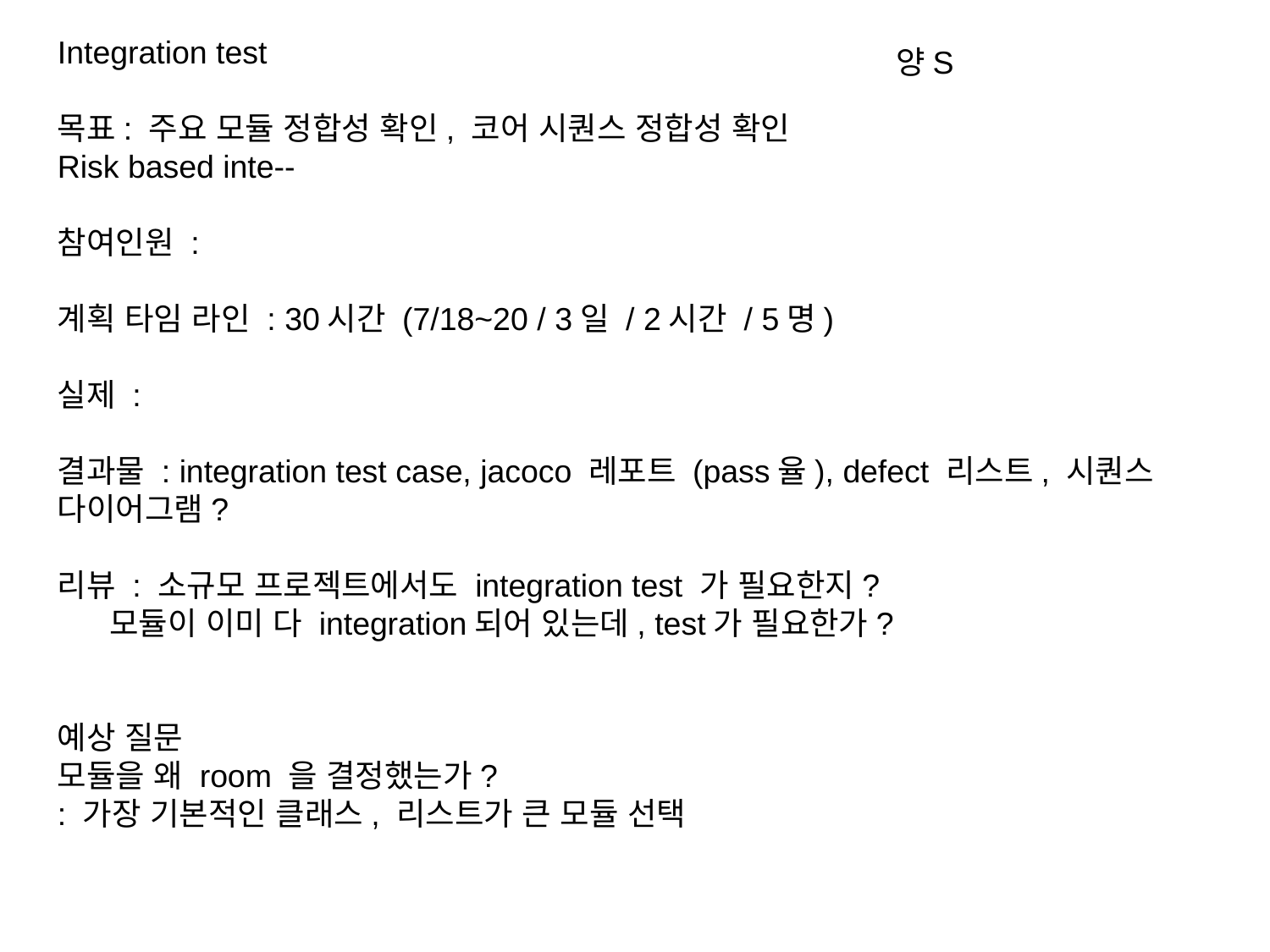

Integration test

목표: 주요 모듈 정합성 확인, 코어 시퀀스 정합성 확인
Risk based inte--

참여인원 :

계획 타임 라인 : 30시간 (7/18~20 / 3일 / 2시간 / 5명)

실제 :

결과물 : integration test case, jacoco 레포트 (pass율), defect 리스트, 시퀀스 다이어그램?

리뷰 : 소규모 프로젝트에서도 integration test 가 필요한지?
     모듈이 이미 다 integration되어 있는데, test가 필요한가?

예상 질문
모듈을 왜 room 을 결정했는가?
: 가장 기본적인 클래스, 리스트가 큰 모듈 선택
양S